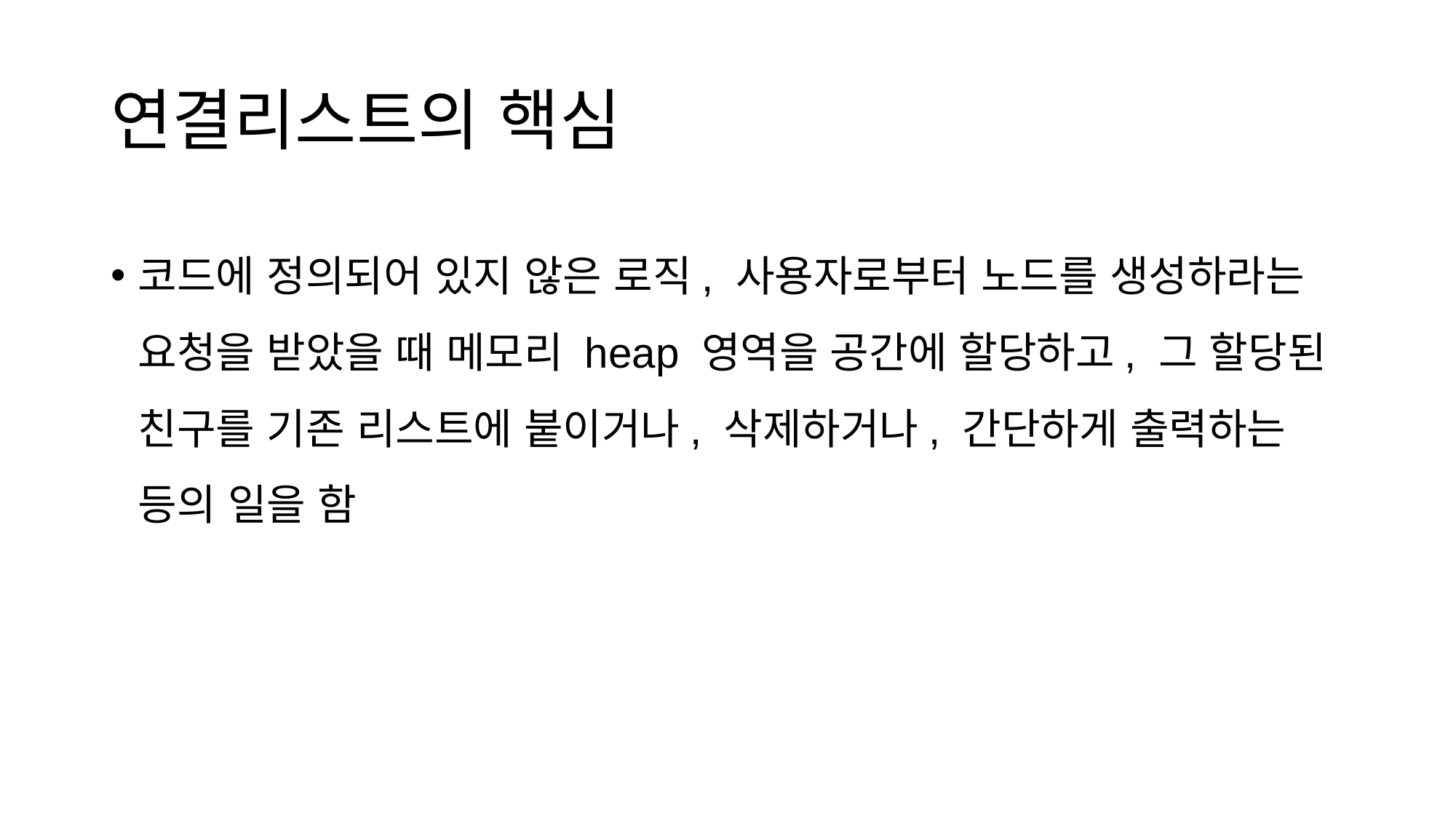

# 연결리스트의 핵심
코드에 정의되어 있지 않은 로직, 사용자로부터 노드를 생성하라는 요청을 받았을 때 메모리 heap 영역을 공간에 할당하고, 그 할당된 친구를 기존 리스트에 붙이거나, 삭제하거나, 간단하게 출력하는 등의 일을 함